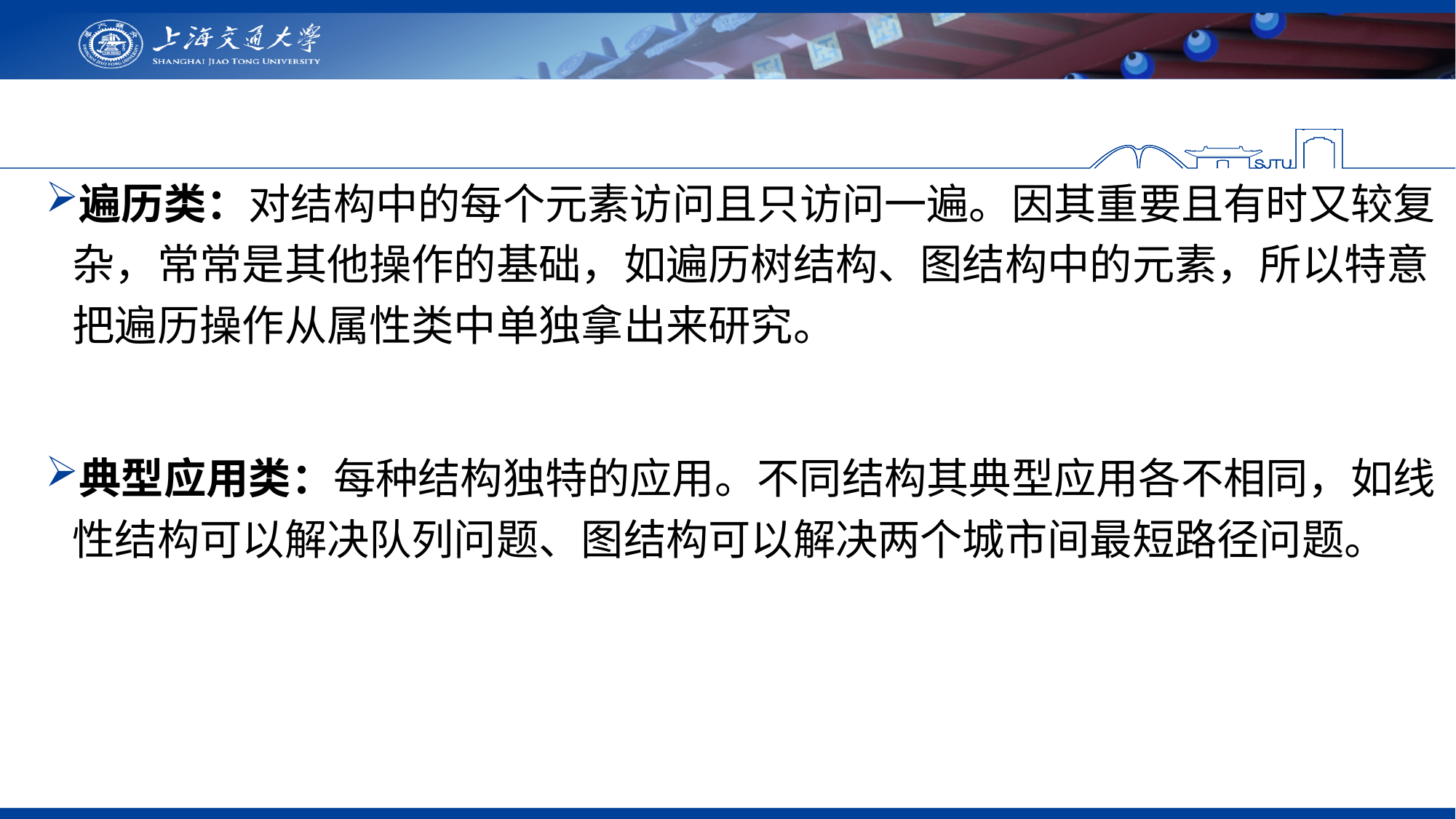

遍历类：对结构中的每个元素访问且只访问一遍。因其重要且有时又较复杂，常常是其他操作的基础，如遍历树结构、图结构中的元素，所以特意把遍历操作从属性类中单独拿出来研究。

典型应用类：每种结构独特的应用。不同结构其典型应用各不相同，如线性结构可以解决队列问题、图结构可以解决两个城市间最短路径问题。